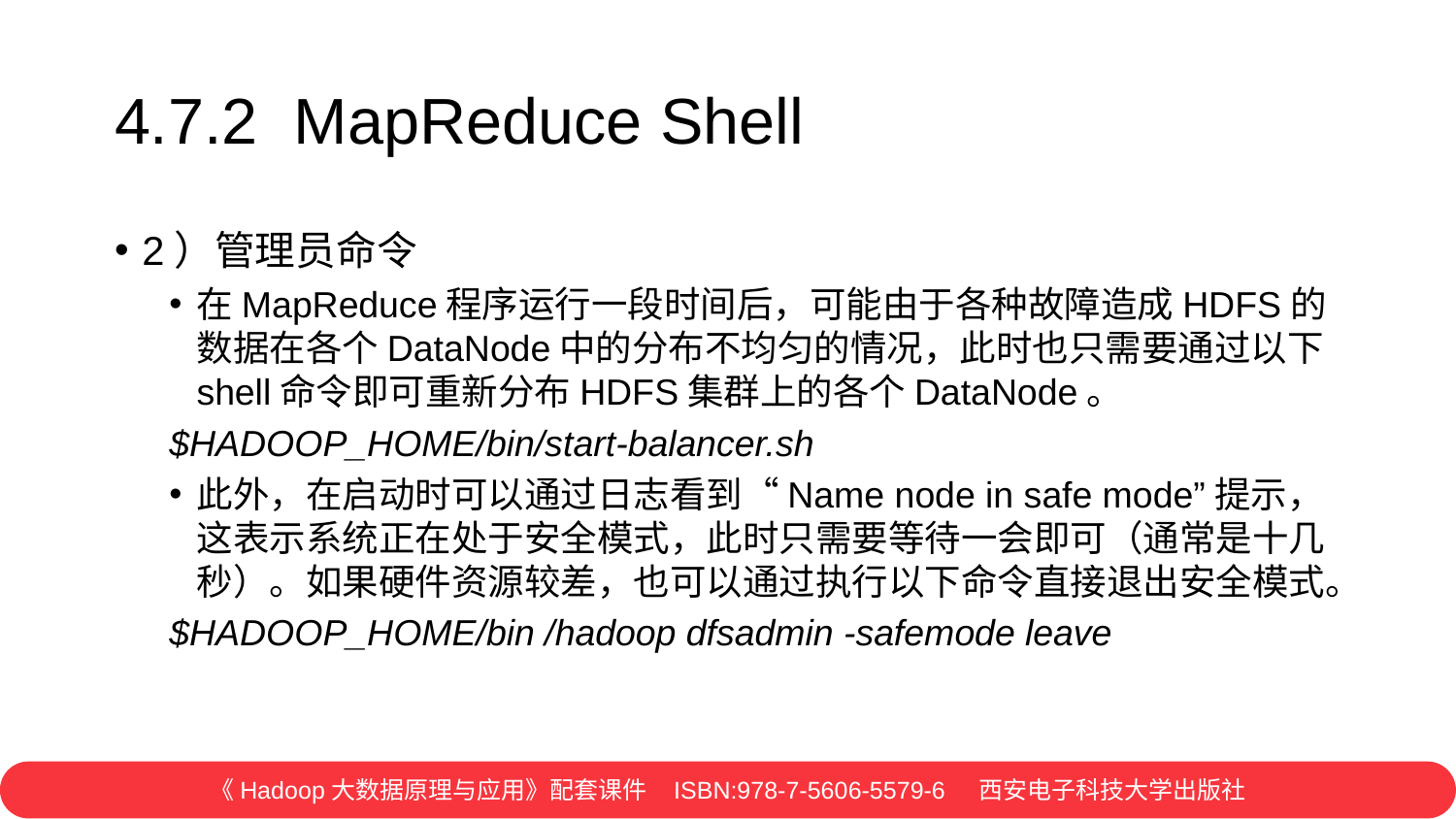

# 4.7.2  MapReduce Shell
2）管理员命令
在MapReduce程序运行一段时间后，可能由于各种故障造成HDFS的数据在各个DataNode中的分布不均匀的情况，此时也只需要通过以下shell命令即可重新分布HDFS集群上的各个DataNode。
$HADOOP_HOME/bin/start-balancer.sh
此外，在启动时可以通过日志看到“Name node in safe mode”提示，这表示系统正在处于安全模式，此时只需要等待一会即可（通常是十几秒）。如果硬件资源较差，也可以通过执行以下命令直接退出安全模式。
$HADOOP_HOME/bin /hadoop dfsadmin -safemode leave